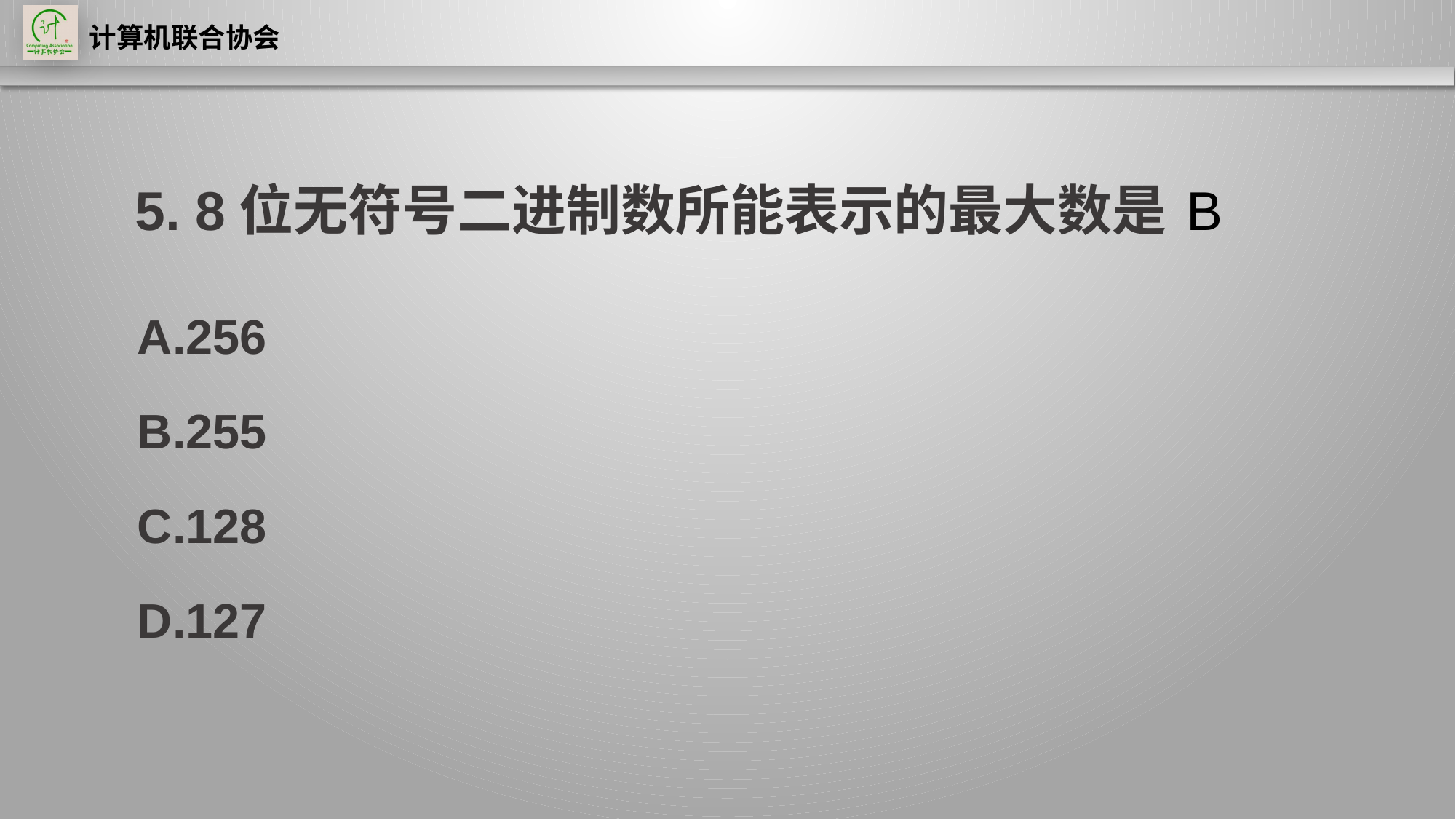

B
5. 8位无符号二进制数所能表示的最大数是
A.256
B.255
C.128
D.127